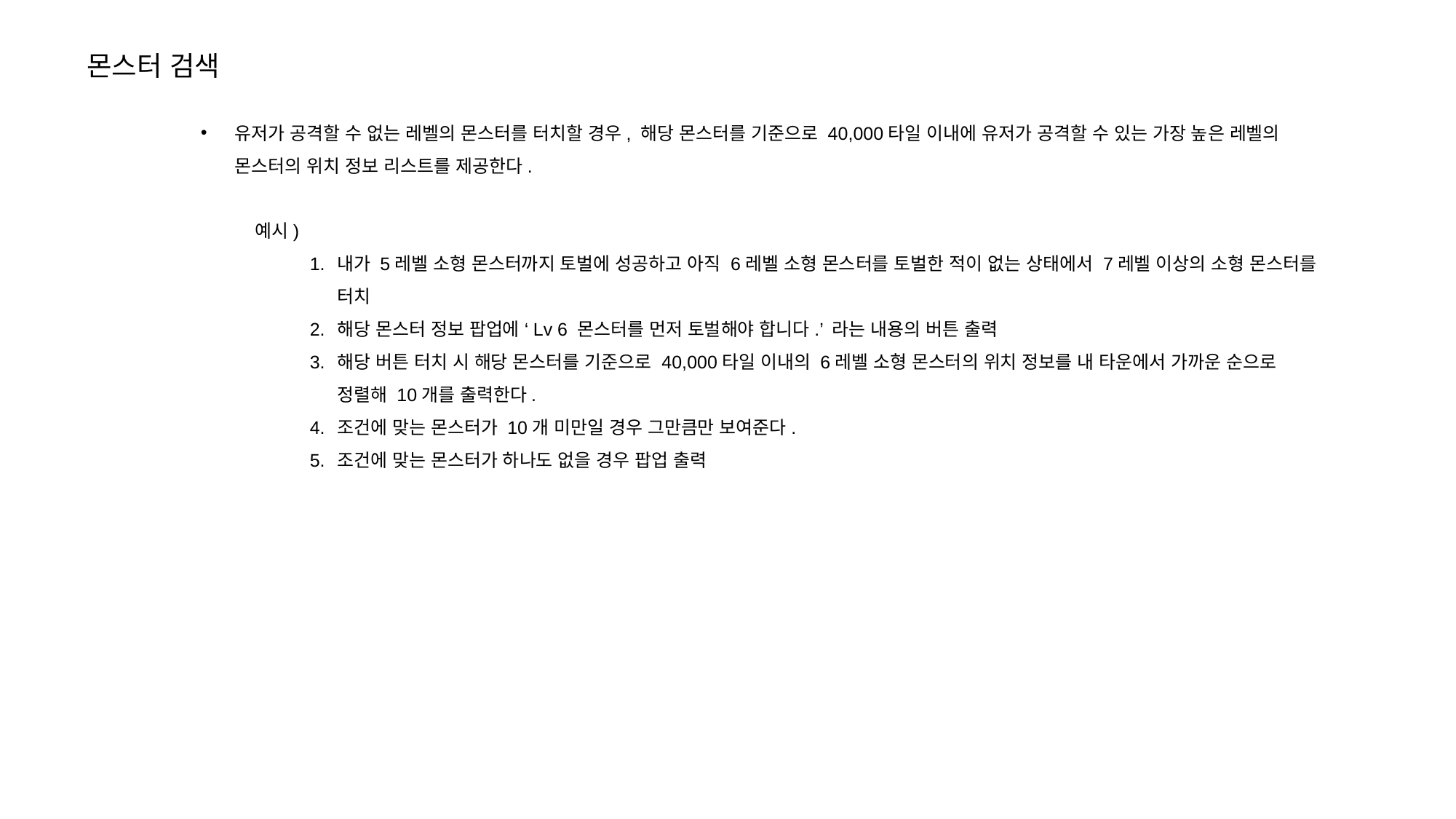

몬스터 검색
유저가 공격할 수 없는 레벨의 몬스터를 터치할 경우, 해당 몬스터를 기준으로 40,000타일 이내에 유저가 공격할 수 있는 가장 높은 레벨의 몬스터의 위치 정보 리스트를 제공한다.

예시)
내가 5레벨 소형 몬스터까지 토벌에 성공하고 아직 6레벨 소형 몬스터를 토벌한 적이 없는 상태에서 7레벨 이상의 소형 몬스터를 터치
해당 몬스터 정보 팝업에 ‘Lv 6 몬스터를 먼저 토벌해야 합니다.’ 라는 내용의 버튼 출력
해당 버튼 터치 시 해당 몬스터를 기준으로 40,000타일 이내의 6레벨 소형 몬스터의 위치 정보를 내 타운에서 가까운 순으로 정렬해 10개를 출력한다.
조건에 맞는 몬스터가 10개 미만일 경우 그만큼만 보여준다.
조건에 맞는 몬스터가 하나도 없을 경우 팝업 출력